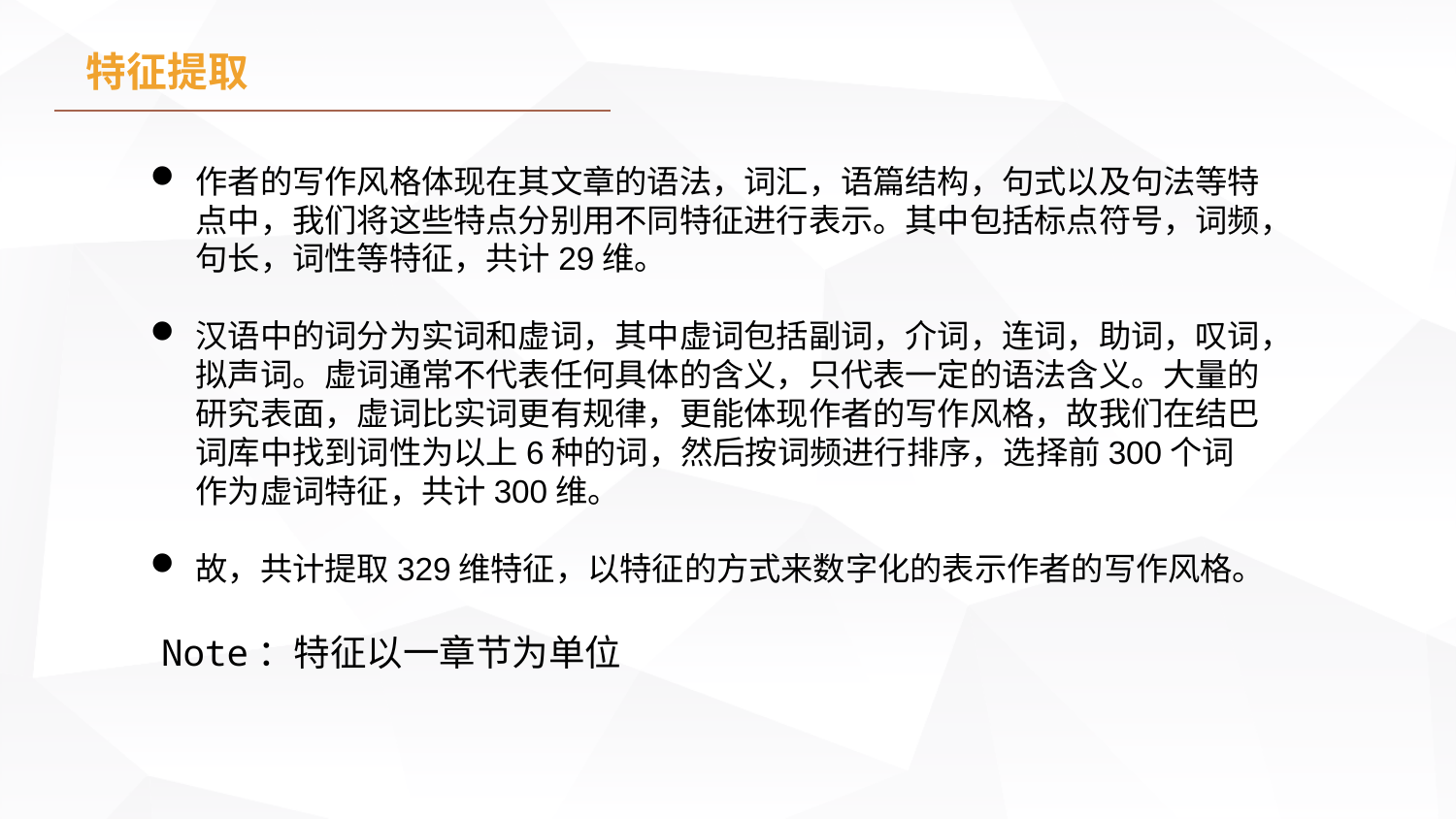

特征提取
作者的写作风格体现在其文章的语法，词汇，语篇结构，句式以及句法等特点中，我们将这些特点分别用不同特征进行表示。其中包括标点符号，词频，句长，词性等特征，共计29维。

汉语中的词分为实词和虚词，其中虚词包括副词，介词，连词，助词，叹词，拟声词。虚词通常不代表任何具体的含义，只代表一定的语法含义。大量的研究表面，虚词比实词更有规律，更能体现作者的写作风格，故我们在结巴词库中找到词性为以上6种的词，然后按词频进行排序，选择前300个词作为虚词特征，共计300维。

故，共计提取329维特征，以特征的方式来数字化的表示作者的写作风格。

 Note：特征以一章节为单位